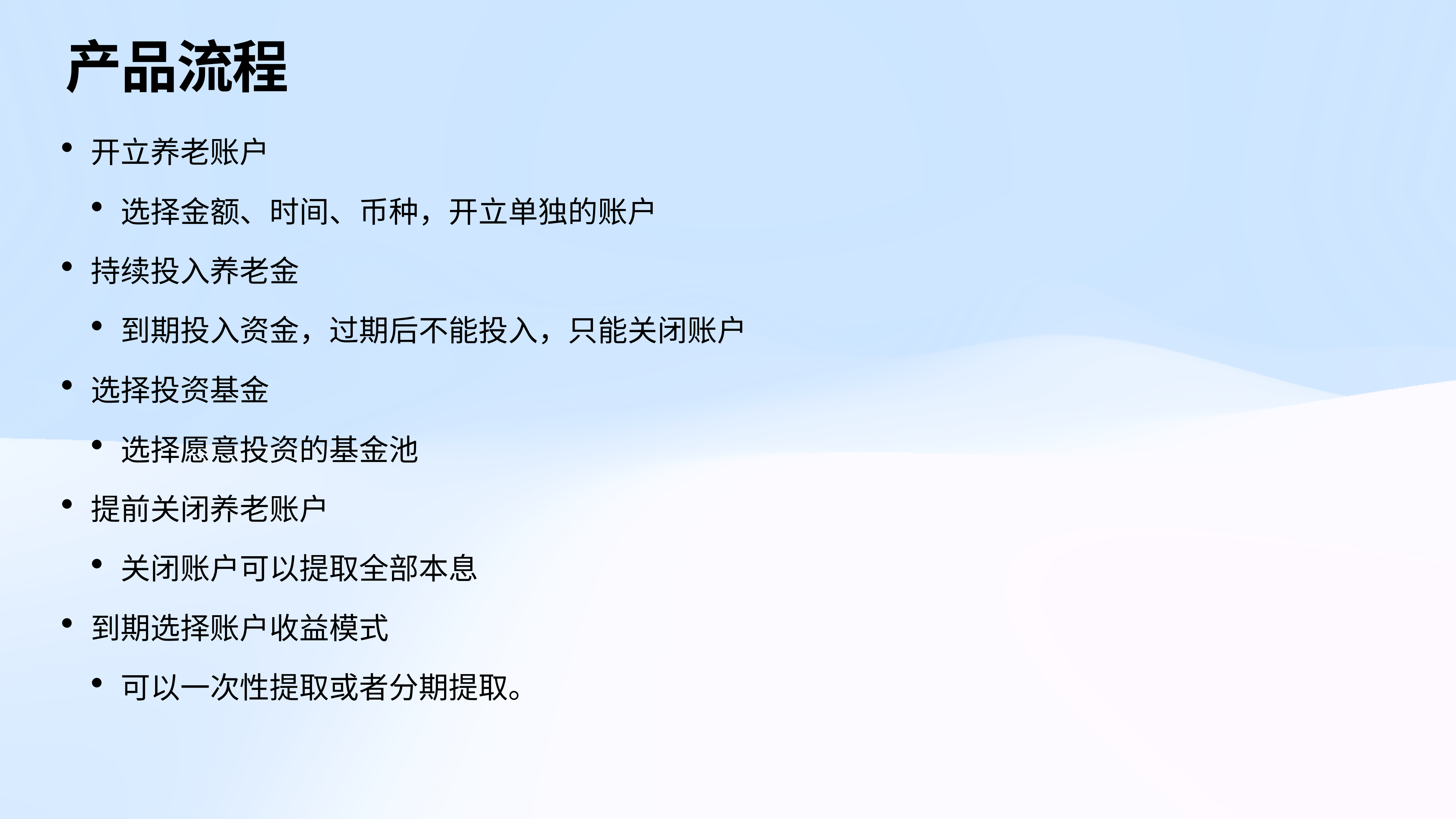

# 产品流程
开立养老账户
选择金额、时间、币种，开立单独的账户
持续投入养老金
到期投入资金，过期后不能投入，只能关闭账户
选择投资基金
选择愿意投资的基金池
提前关闭养老账户
关闭账户可以提取全部本息
到期选择账户收益模式
可以一次性提取或者分期提取。